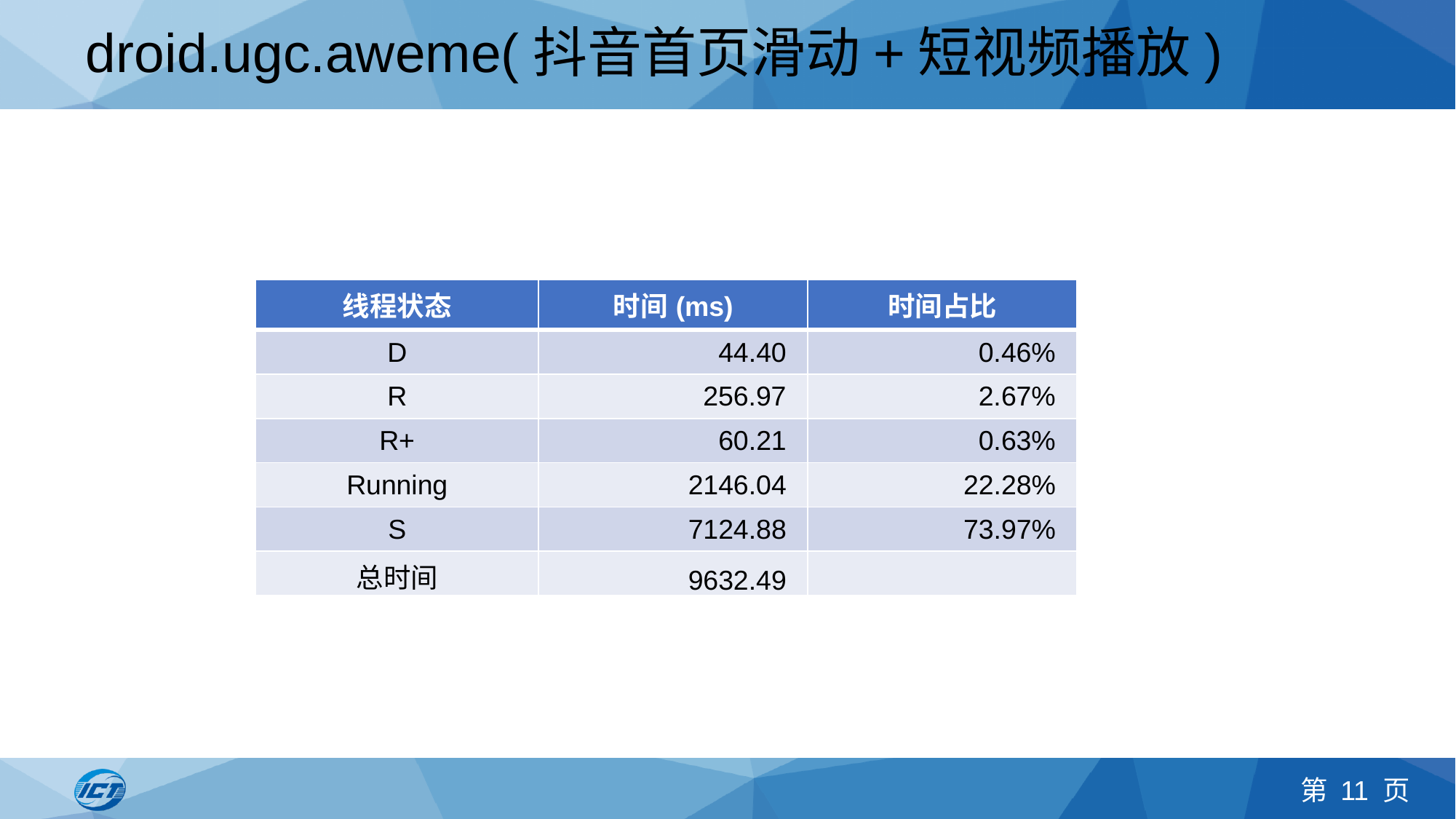

# droid.ugc.aweme(抖音首页滑动+短视频播放)
| 线程状态 | 时间(ms) | 时间占比 |
| --- | --- | --- |
| D | 44.40 | 0.46% |
| R | 256.97 | 2.67% |
| R+ | 60.21 | 0.63% |
| Running | 2146.04 | 22.28% |
| S | 7124.88 | 73.97% |
| 总时间 | 9632.49 |  |
第 11 页